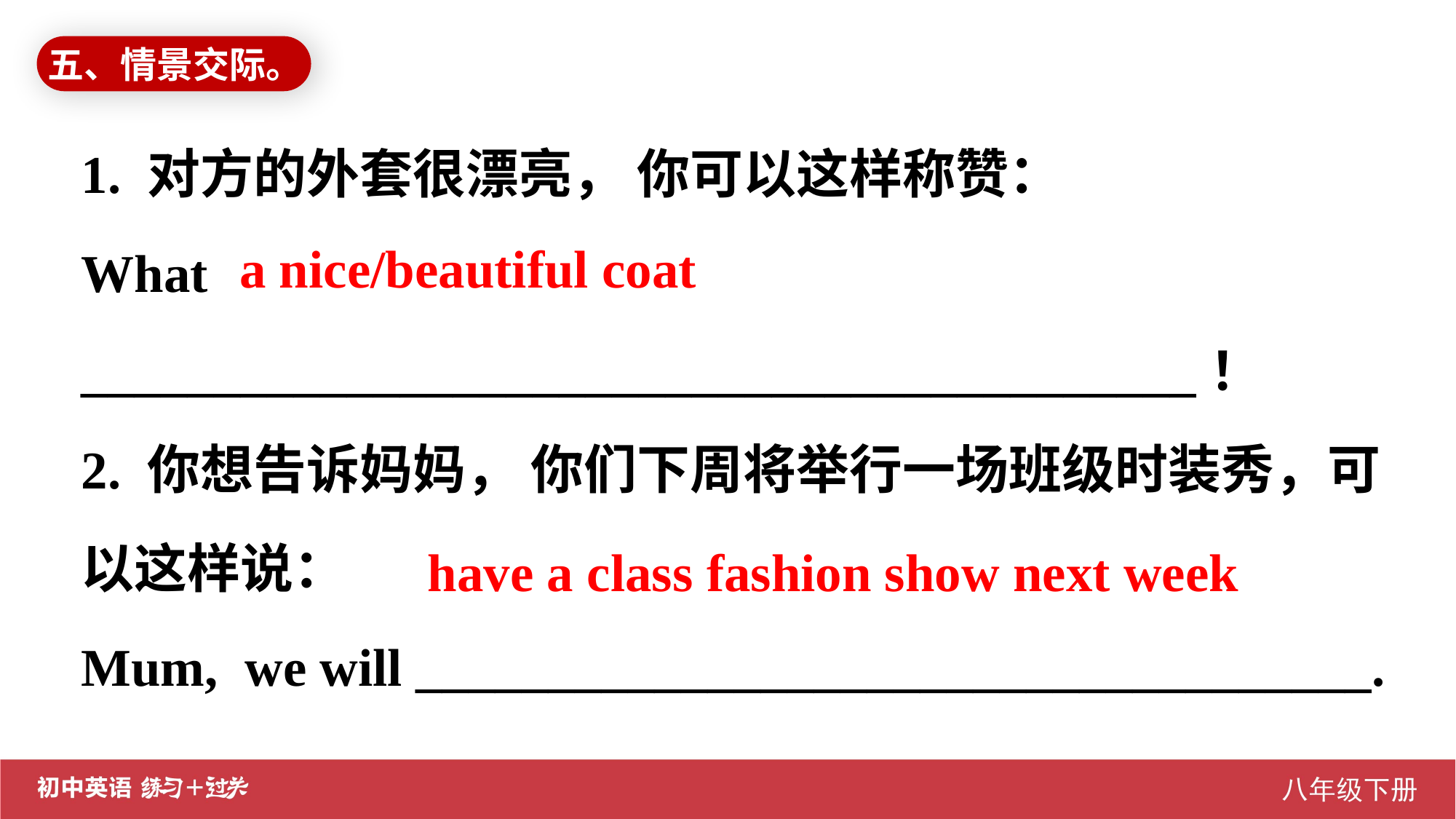

五、情景交际。
1. 对方的外套很漂亮， 你可以这样称赞：
What __________________________________________！
2. 你想告诉妈妈， 你们下周将举行一场班级时装秀，可以这样说：
Mum,  we will ____________________________________.
a nice/beautiful coat
have a class fashion show next week